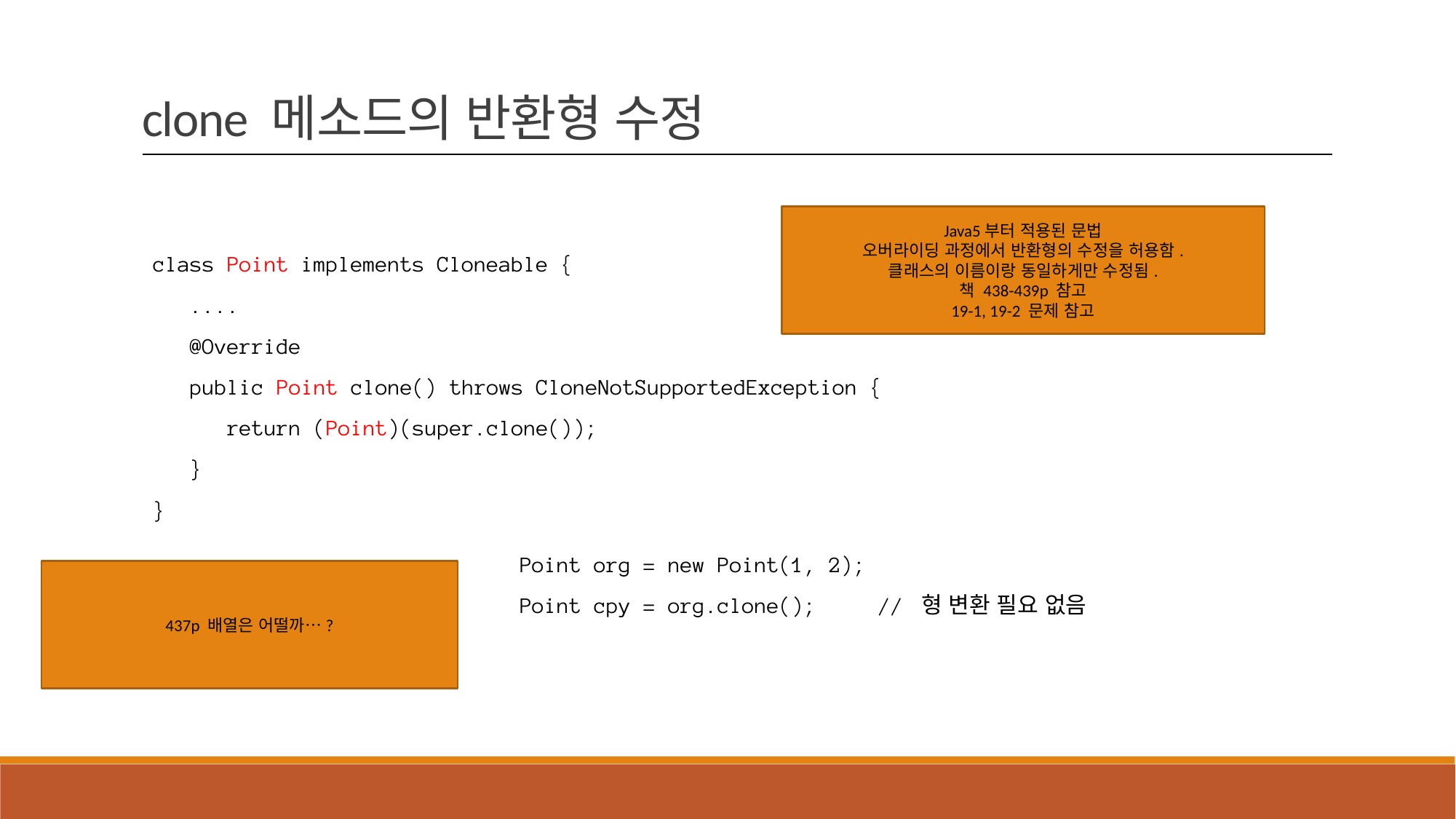

clone 메소드의 반환형 수정
Java5부터 적용된 문법
오버라이딩 과정에서 반환형의 수정을 허용함.
클래스의 이름이랑 동일하게만 수정됨.
책 438-439p 참고
19-1, 19-2 문제 참고
class Point implements Cloneable {
   ....
   @Override
   public Point clone() throws CloneNotSupportedException {
      return (Point)(super.clone());
   }
}
Point org = new Point(1, 2);
Point cpy = org.clone();     // 형 변환 필요 없음
437p 배열은 어떨까…?